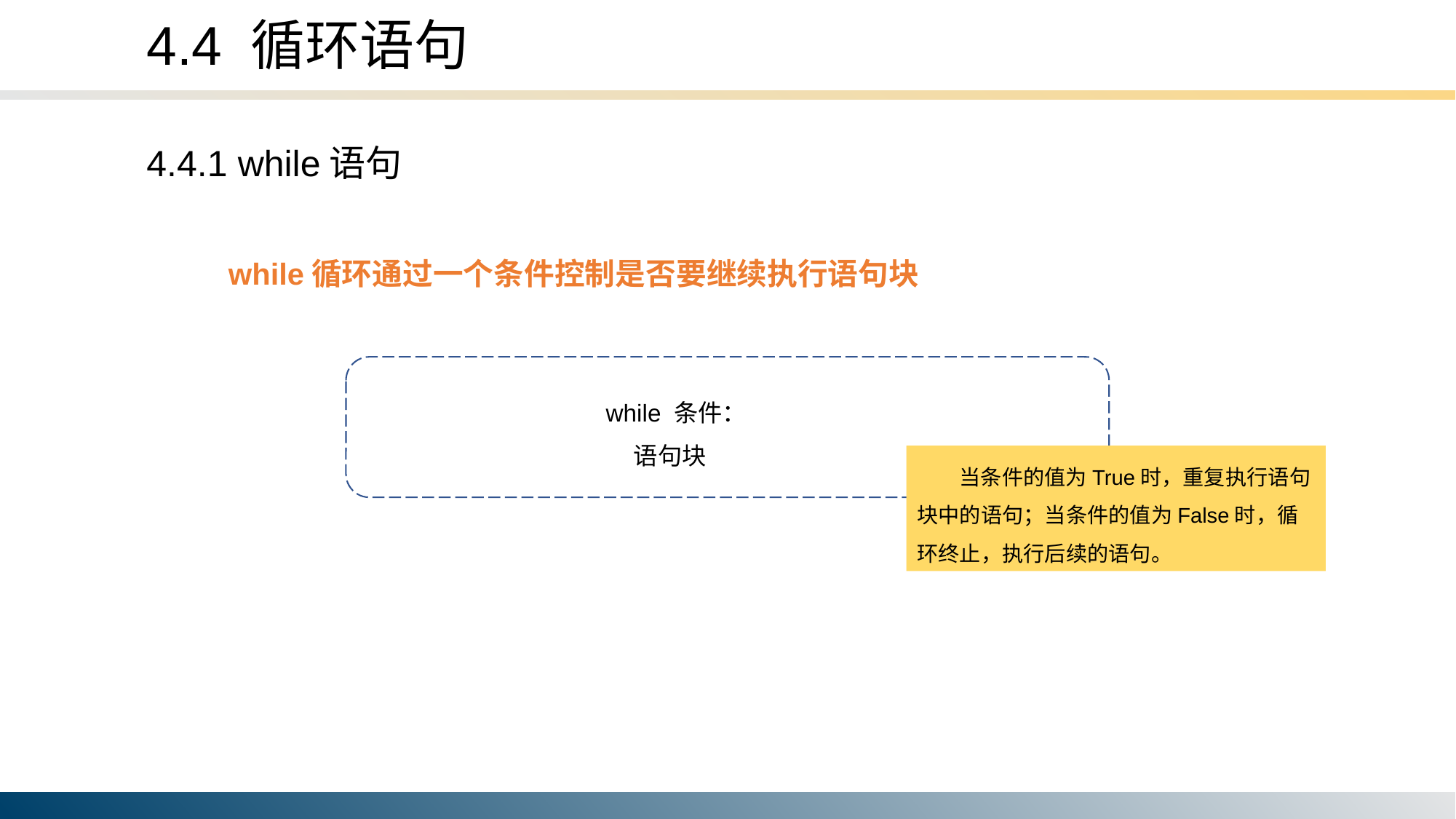

4.4 循环语句
4.4.1 while语句
while循环通过一个条件控制是否要继续执行语句块

while 条件：
    语句块
当条件的值为True时，重复执行语句块中的语句；当条件的值为False时，循环终止，执行后续的语句。